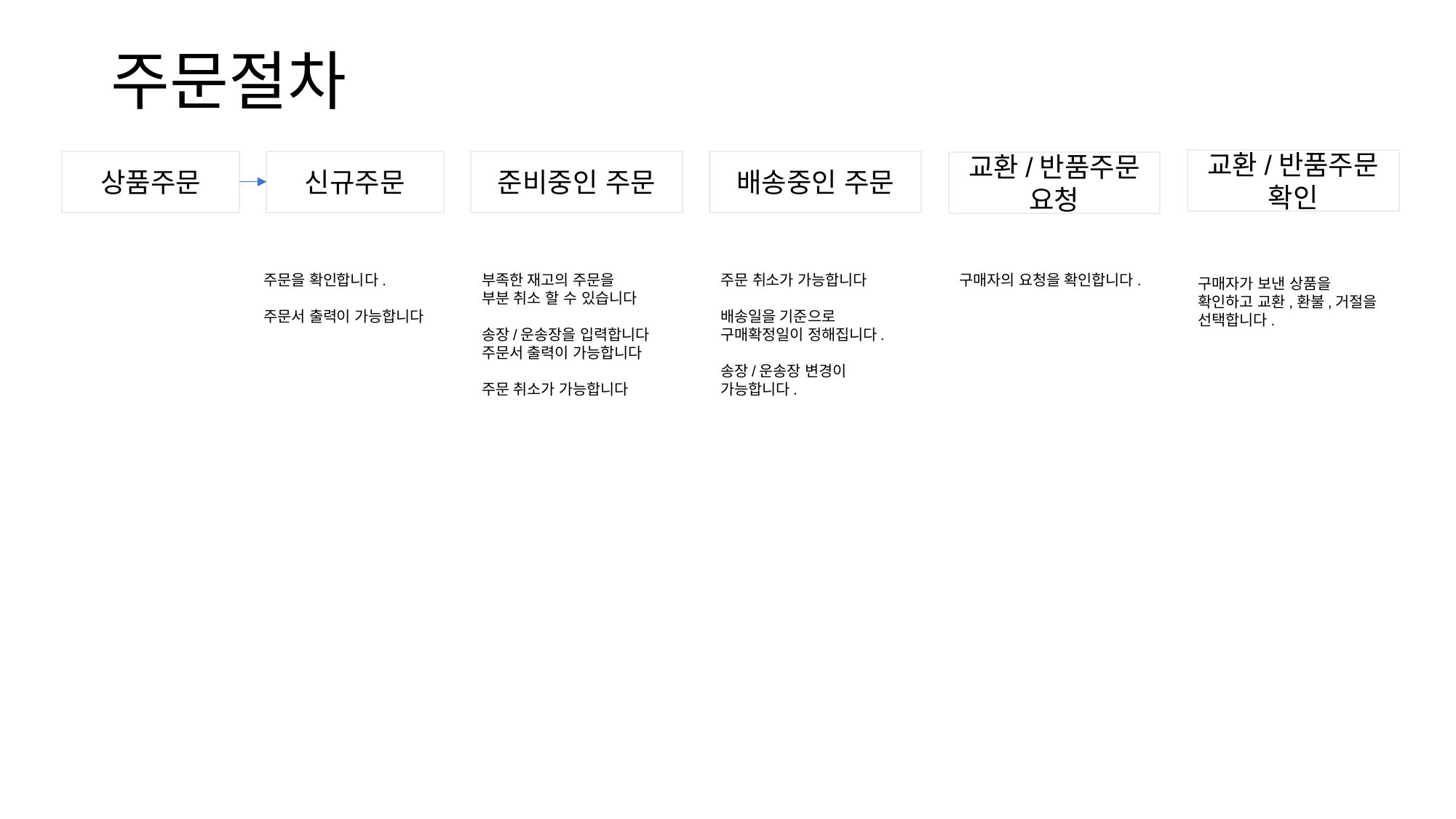

# 주문절차
교환/반품주문 확인
상품주문
신규주문
준비중인 주문
배송중인 주문
교환/반품주문 요청
주문을 확인합니다.

주문서 출력이 가능합니다
부족한 재고의 주문을
부분 취소 할 수 있습니다

송장/운송장을 입력합니다
주문서 출력이 가능합니다

주문 취소가 가능합니다
주문 취소가 가능합니다

배송일을 기준으로 구매확정일이 정해집니다.

송장/운송장 변경이 가능합니다.

구매자의 요청을 확인합니다.

구매자가 보낸 상품을 확인하고 교환,환불,거절을 선택합니다.